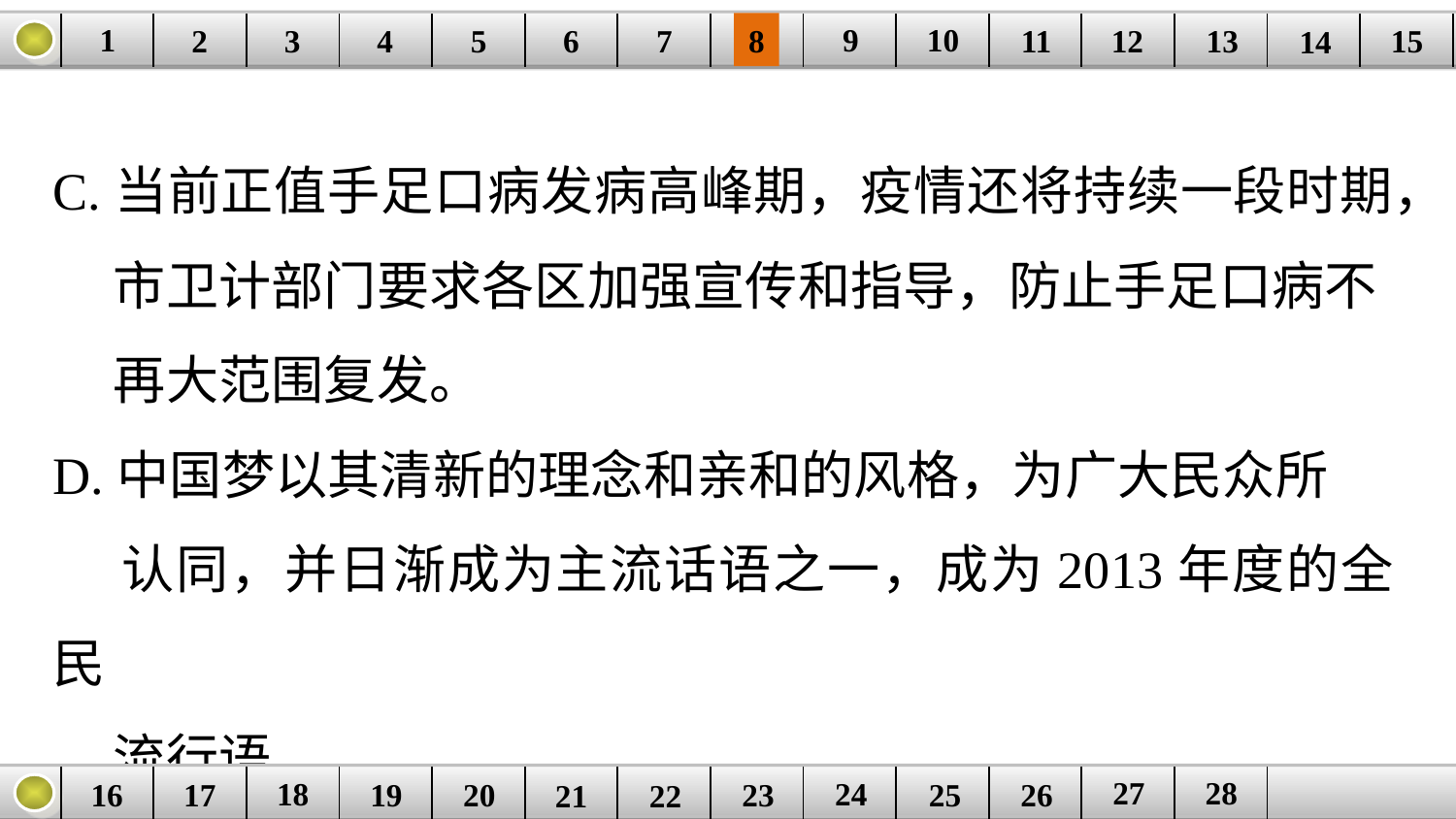

9
10
1
3
4
5
6
8
11
2
12
15
|  |  |  |  |  |  |  |  |  |  |  |  |  |  |  |
| --- | --- | --- | --- | --- | --- | --- | --- | --- | --- | --- | --- | --- | --- | --- |
7
13
14

C.当前正值手足口病发病高峰期，疫情还将持续一段时期，
    市卫计部门要求各区加强宣传和指导，防止手足口病不
    再大范围复发。
D.中国梦以其清新的理念和亲和的风格，为广大民众所
    认同，并日渐成为主流话语之一，成为2013年度的全民
    流行语。

27
28
18
24
16
25
26
|  |  |  |  |  |  |  |  |  |  |  |  |  |
| --- | --- | --- | --- | --- | --- | --- | --- | --- | --- | --- | --- | --- |
23
17
19
20
21
22